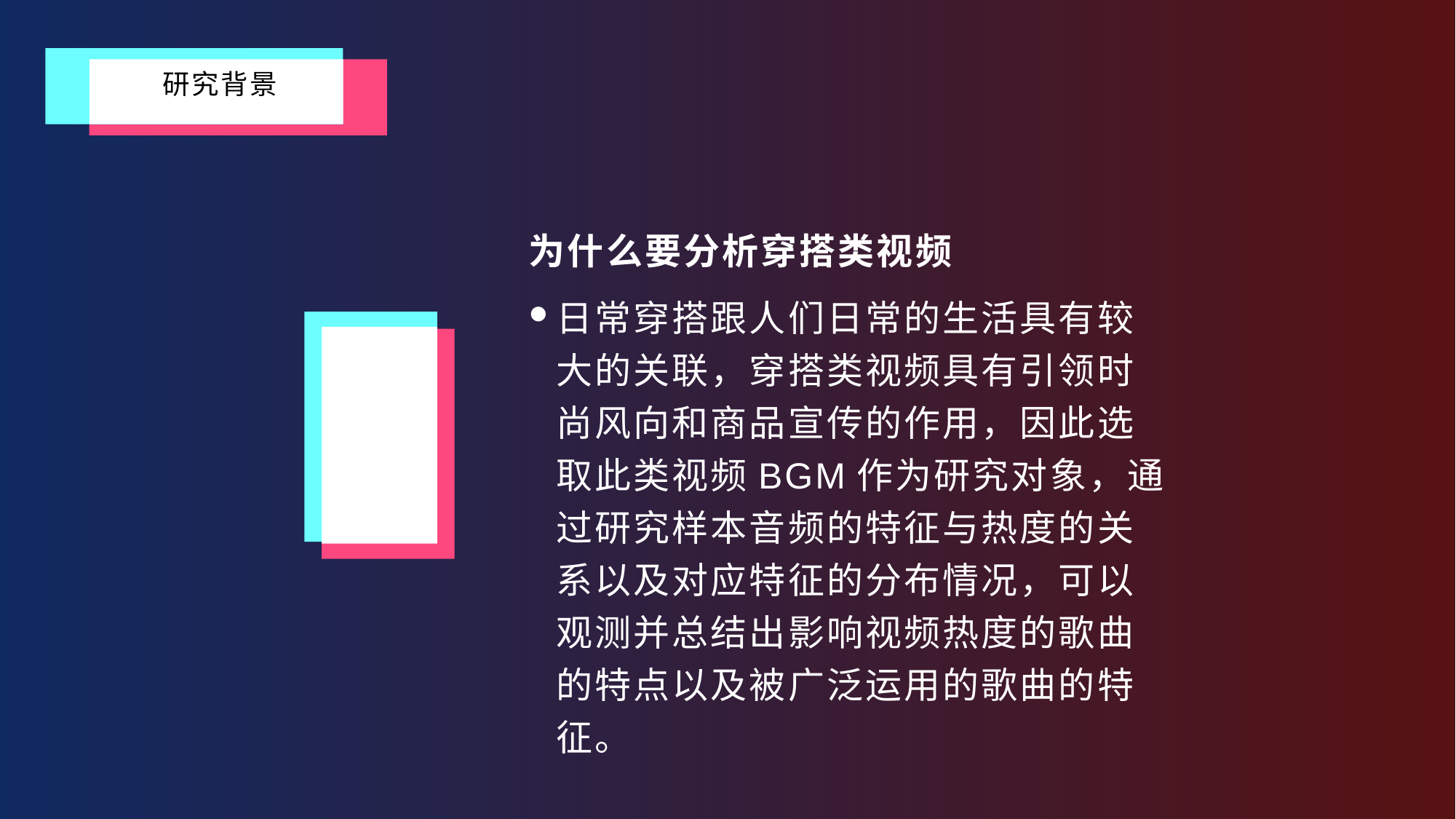

研究背景
为什么要分析穿搭类视频
日常穿搭跟人们日常的生活具有较大的关联，穿搭类视频具有引领时尚风向和商品宣传的作用，因此选取此类视频BGM作为研究对象，通过研究样本音频的特征与热度的关系以及对应特征的分布情况，可以观测并总结出影响视频热度的歌曲的特点以及被广泛运用的歌曲的特征。